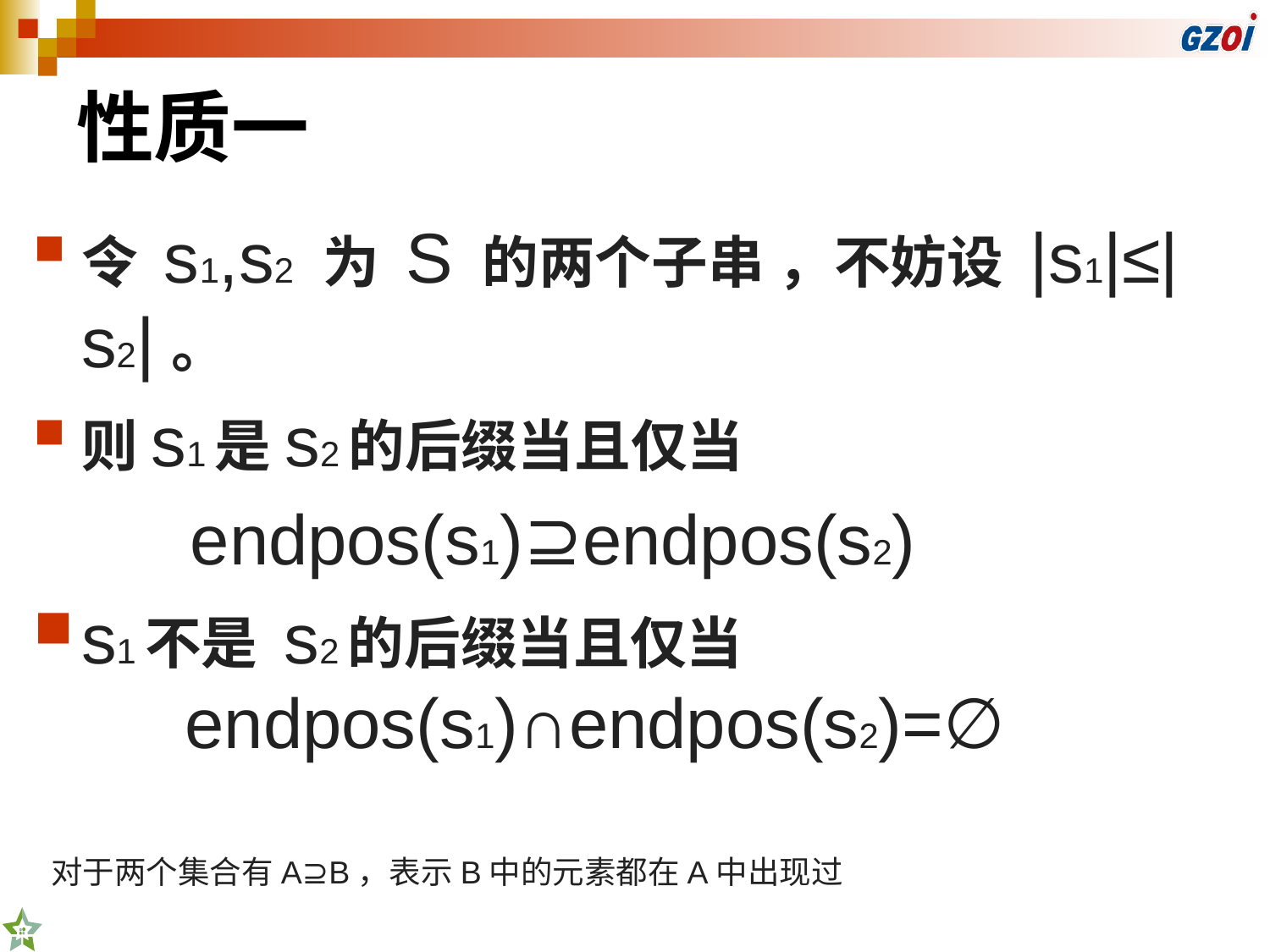

# 性质一
令 s1,s2 为 S 的两个子串 ，不妨设 |s1|≤|s2|。
则s1是s2的后缀当且仅当
          endpos(s1)⊇endpos(s2)
s1不是 s2的后缀当且仅当
       endpos(s1)∩endpos(s2)=∅

对于两个集合有A⊇B，表示B中的元素都在A中出现过